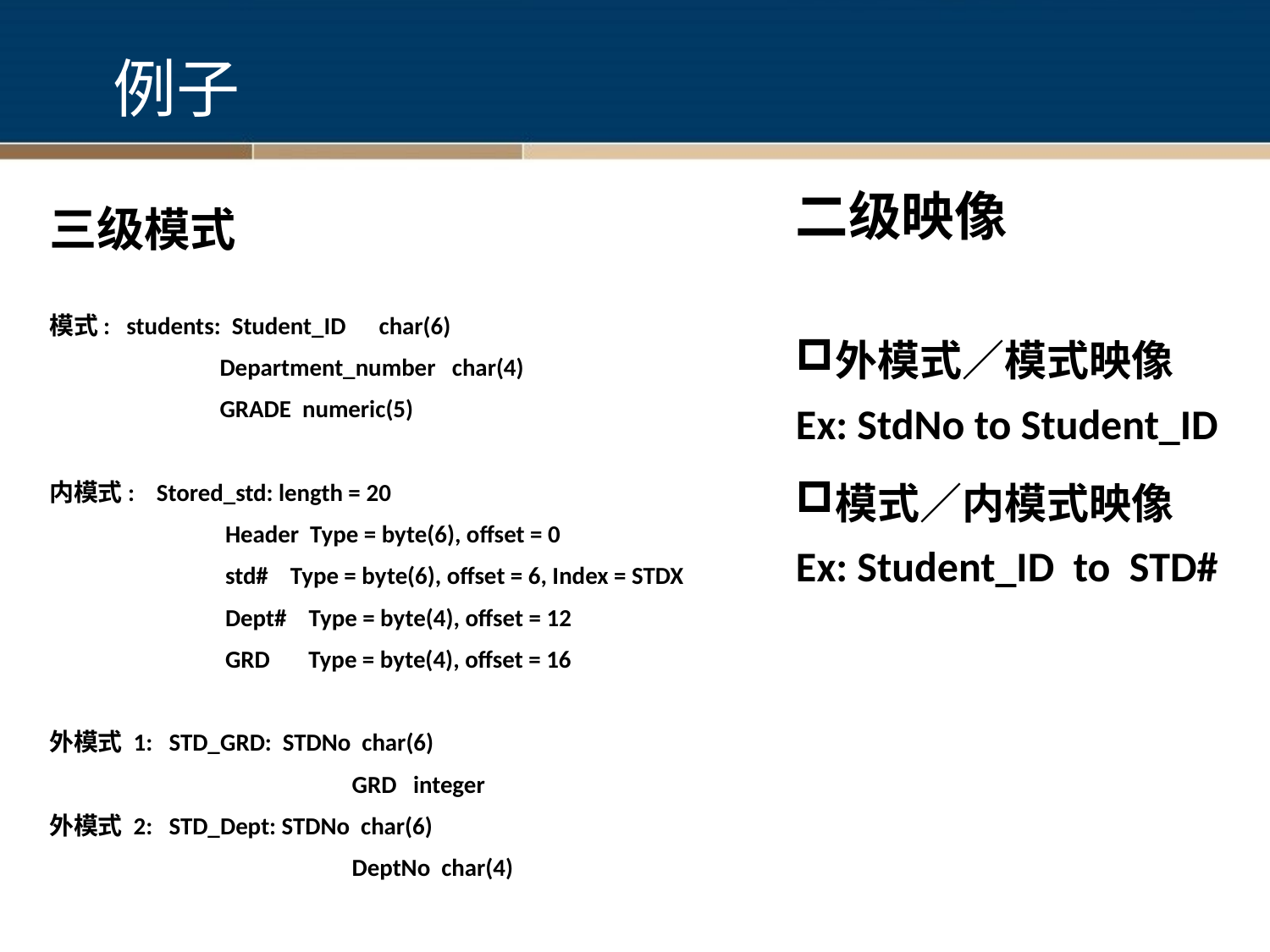

# 例子
二级映像

外模式／模式映像
Ex: StdNo to Student_ID
模式／内模式映像
Ex: Student_ID  to  STD#
三级模式

模式:   students:  Student_ID      char(6)
                               Department_number   char(4)
                               GRADE  numeric(5)

内模式:    Stored_std: length = 20
                                Header  Type = byte(6), offset = 0
                                std#    Type = byte(6), offset = 6, Index = STDX
                                Dept#    Type = byte(4), offset = 12
                                GRD       Type = byte(4), offset = 16

外模式 1:   STD_GRD:  STDNo  char(6)
                                                       GRD   integer
外模式 2:   STD_Dept: STDNo  char(6)
                                                       DeptNo  char(4)